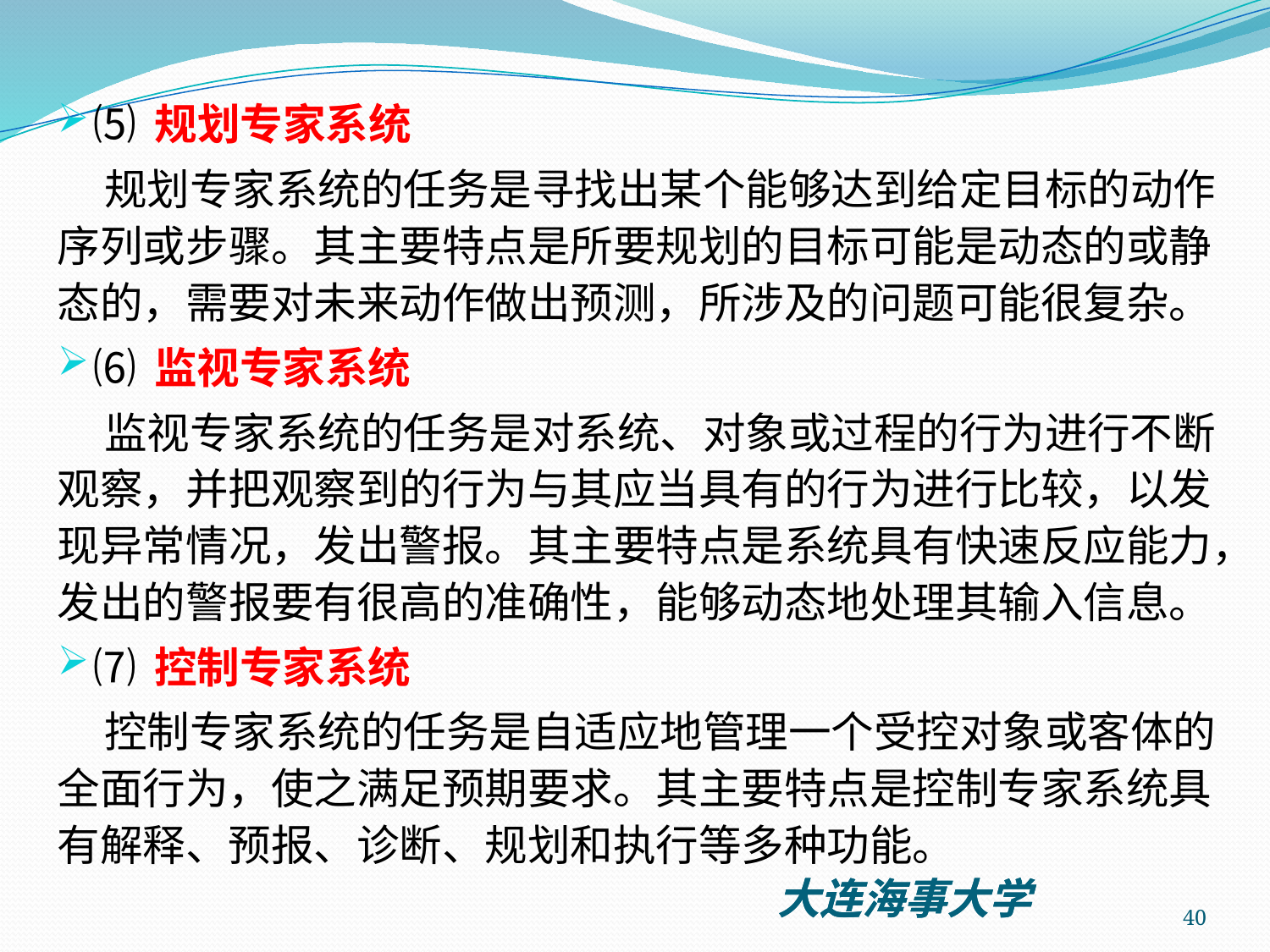

⑸ 规划专家系统
    规划专家系统的任务是寻找出某个能够达到给定目标的动作序列或步骤。其主要特点是所要规划的目标可能是动态的或静态的，需要对未来动作做出预测，所涉及的问题可能很复杂。
⑹ 监视专家系统
    监视专家系统的任务是对系统、对象或过程的行为进行不断观察，并把观察到的行为与其应当具有的行为进行比较，以发现异常情况，发出警报。其主要特点是系统具有快速反应能力，发出的警报要有很高的准确性，能够动态地处理其输入信息。
⑺ 控制专家系统
    控制专家系统的任务是自适应地管理一个受控对象或客体的全面行为，使之满足预期要求。其主要特点是控制专家系统具有解释、预报、诊断、规划和执行等多种功能。

40